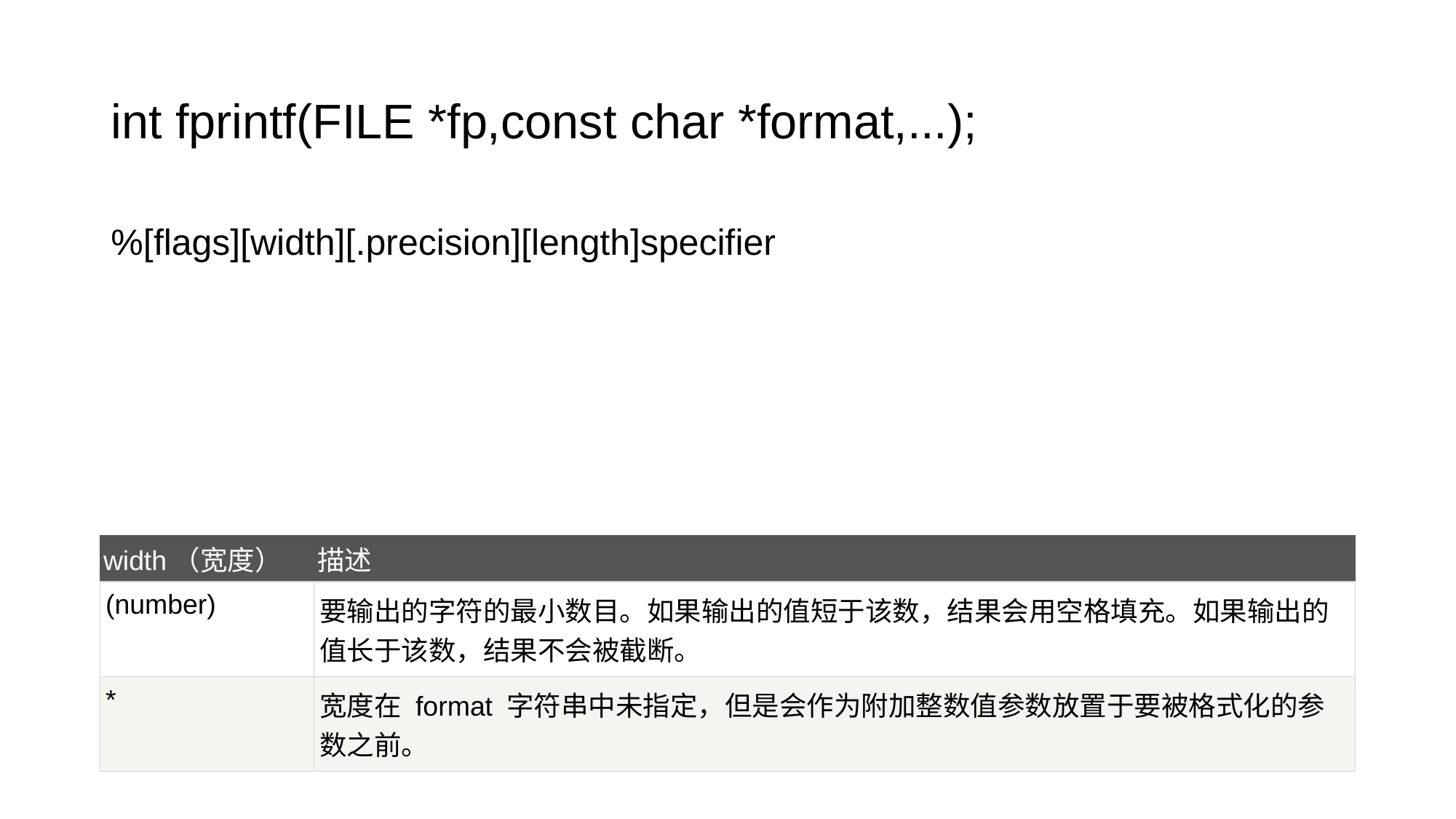

# int fprintf(FILE *fp,const char *format,...);
%[flags][width][.precision][length]specifier
| width（宽度） | 描述 |
| --- | --- |
| (number) | 要输出的字符的最小数目。如果输出的值短于该数，结果会用空格填充。如果输出的值长于该数，结果不会被截断。 |
| \* | 宽度在 format 字符串中未指定，但是会作为附加整数值参数放置于要被格式化的参数之前。 |